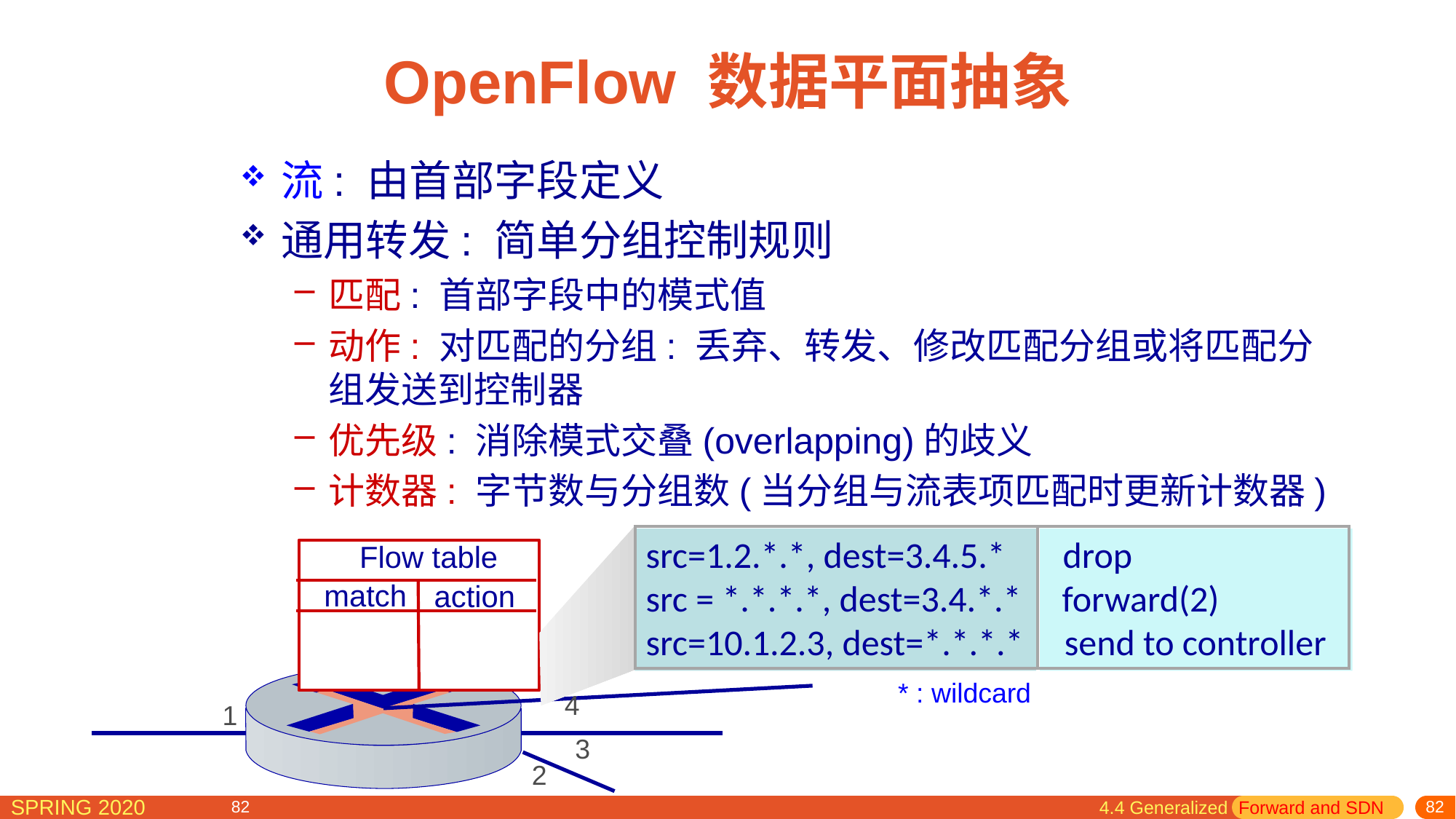

# OpenFlow 数据平面抽象
流: 由首部字段定义
通用转发: 简单分组控制规则
匹配: 首部字段中的模式值
动作: 对匹配的分组: 丢弃、转发、修改匹配分组或将匹配分组发送到控制器
优先级: 消除模式交叠(overlapping)的歧义
计数器: 字节数与分组数(当分组与流表项匹配时更新计数器)
src=1.2.*.*, dest=3.4.5.*       drop
src = *.*.*.*, dest=3.4.*.*     forward(2)
src=10.1.2.3, dest=*.*.*.*     send to controller

* : wildcard
Flow table

match
action

4
1
3
2
4.4 Generalized  Forward and SDN